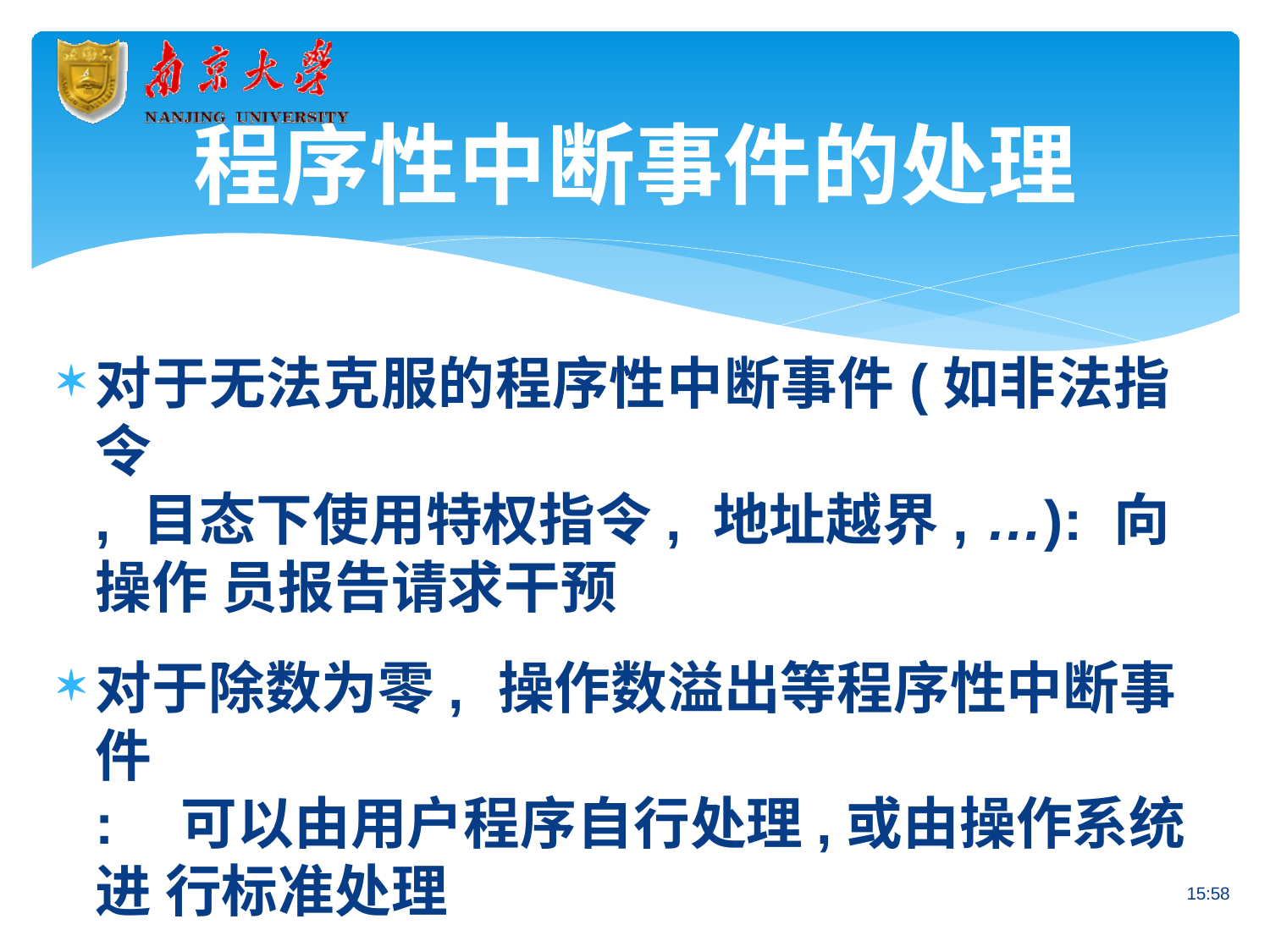

# 程序性中断事件的处理
对于无法克服的程序性中断事件(如非法指令
, 目态下使用特权指令, 地址越界, …): 向操作 员报告请求干预
对于除数为零, 操作数溢出等程序性中断事件
:	可以由用户程序自行处理,	或由操作系统进 行标准处理
15:58